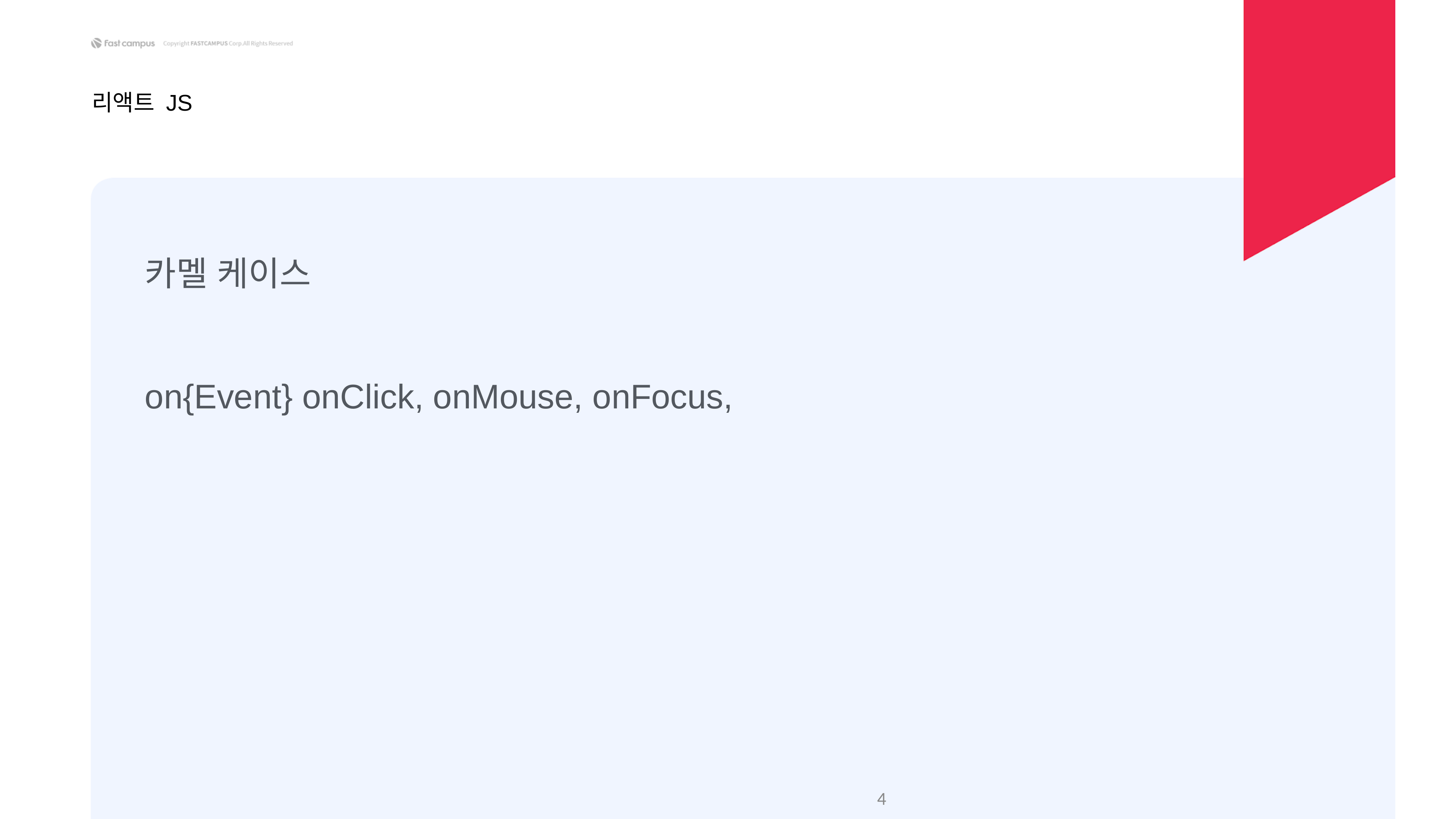

리액트 JS
카멜 케이스

on{Event} onClick, onMouse, onFocus,
4